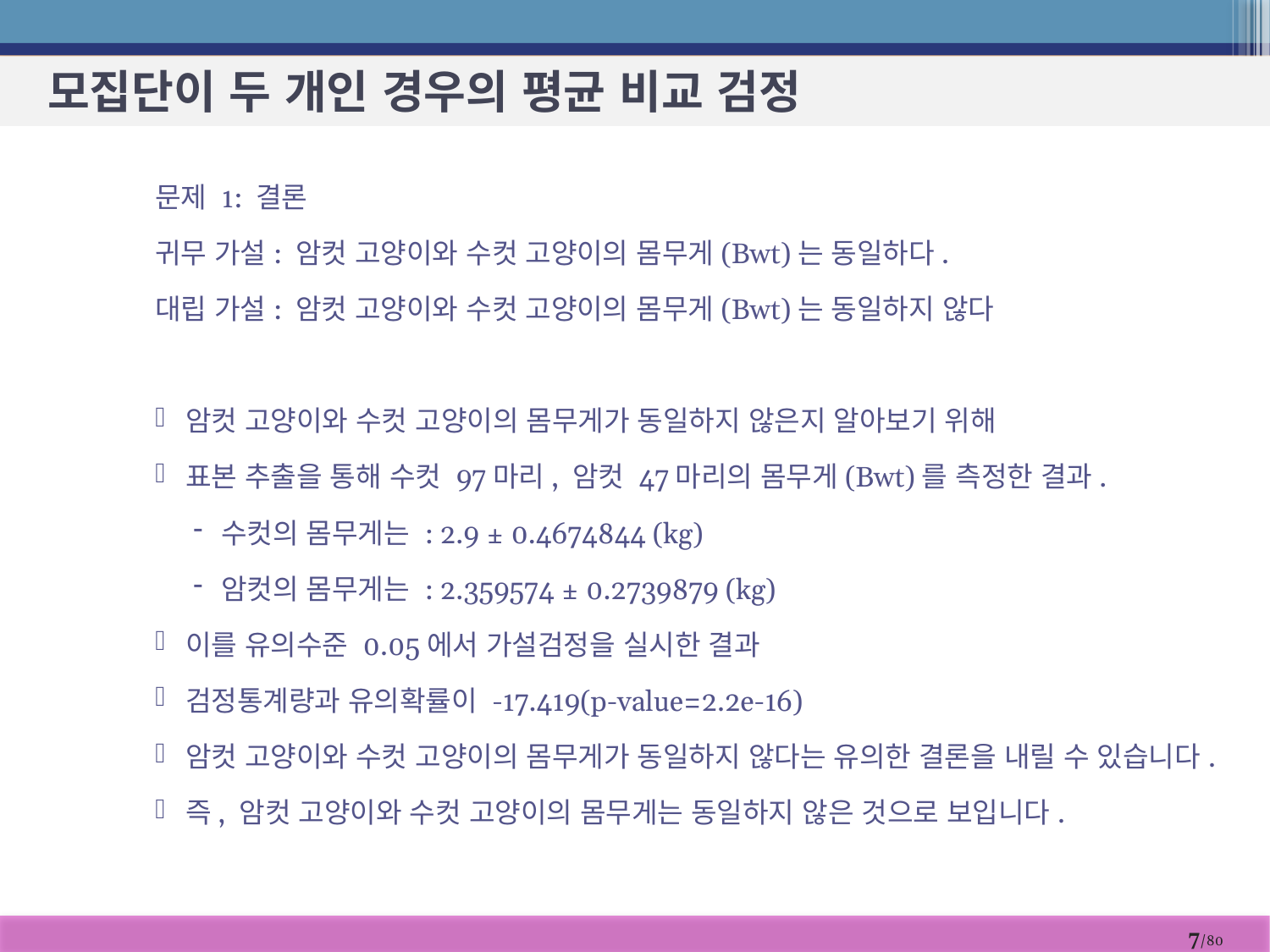

# 모집단이 두 개인 경우의 평균 비교 검정
문제 1: 결론
귀무 가설: 암컷 고양이와 수컷 고양이의 몸무게(Bwt)는 동일하다.
대립 가설: 암컷 고양이와 수컷 고양이의 몸무게(Bwt)는 동일하지 않다

암컷 고양이와 수컷 고양이의 몸무게가 동일하지 않은지 알아보기 위해
표본 추출을 통해 수컷 97마리, 암컷 47마리의 몸무게(Bwt)를 측정한 결과.
수컷의 몸무게는 : 2.9 ± 0.4674844 (kg)
암컷의 몸무게는 : 2.359574 ± 0.2739879 (kg)
이를 유의수준 0.05에서 가설검정을 실시한 결과
검정통계량과 유의확률이 -17.419(p-value=2.2e-16)
암컷 고양이와 수컷 고양이의 몸무게가 동일하지 않다는 유의한 결론을 내릴 수 있습니다.
즉, 암컷 고양이와 수컷 고양이의 몸무게는 동일하지 않은 것으로 보입니다.